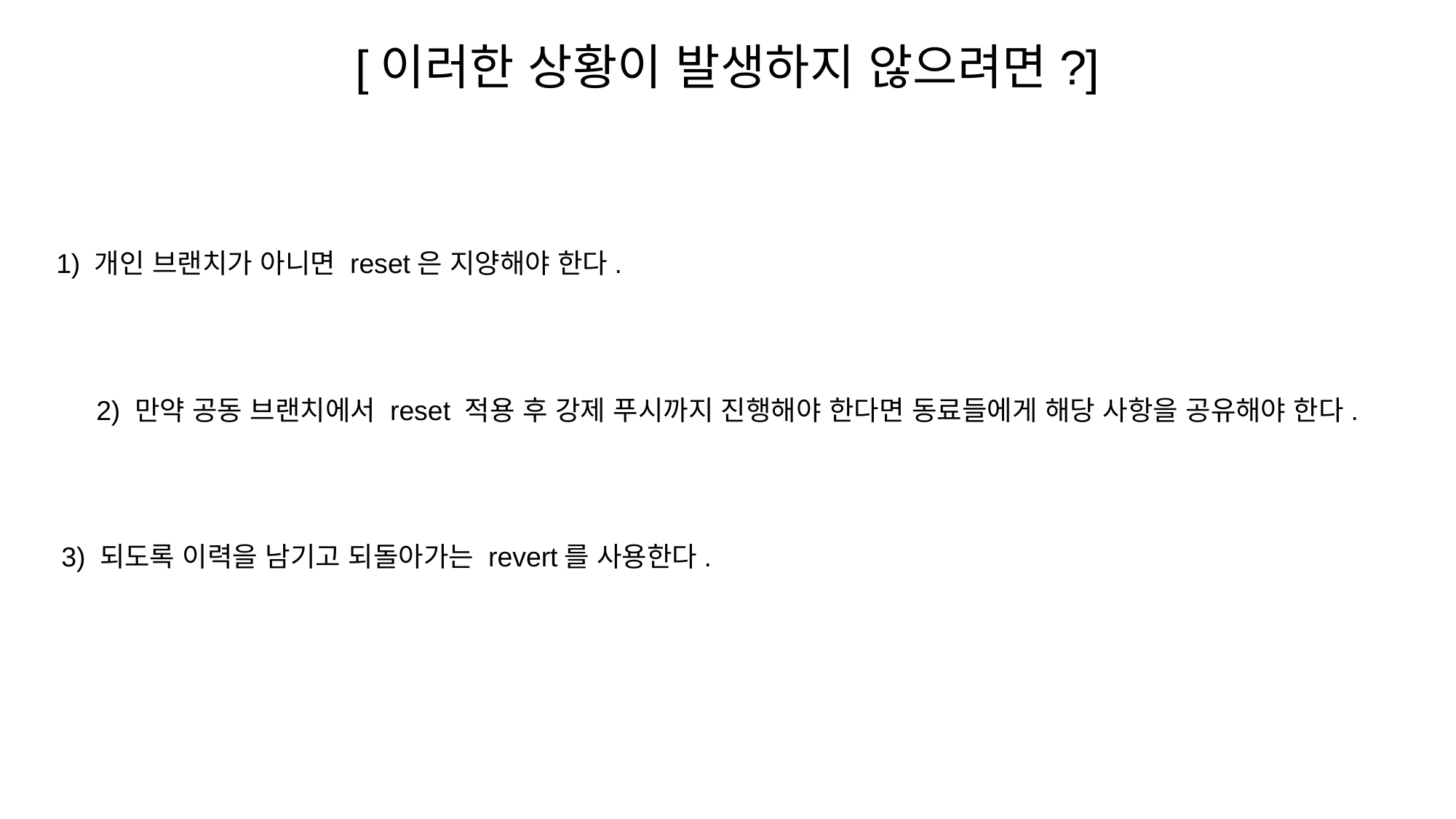

[이러한 상황이 발생하지 않으려면?]
1) 개인 브랜치가 아니면 reset은 지양해야 한다.
2) 만약 공동 브랜치에서 reset 적용 후 강제 푸시까지 진행해야 한다면 동료들에게 해당 사항을 공유해야 한다.
3) 되도록 이력을 남기고 되돌아가는 revert를 사용한다.